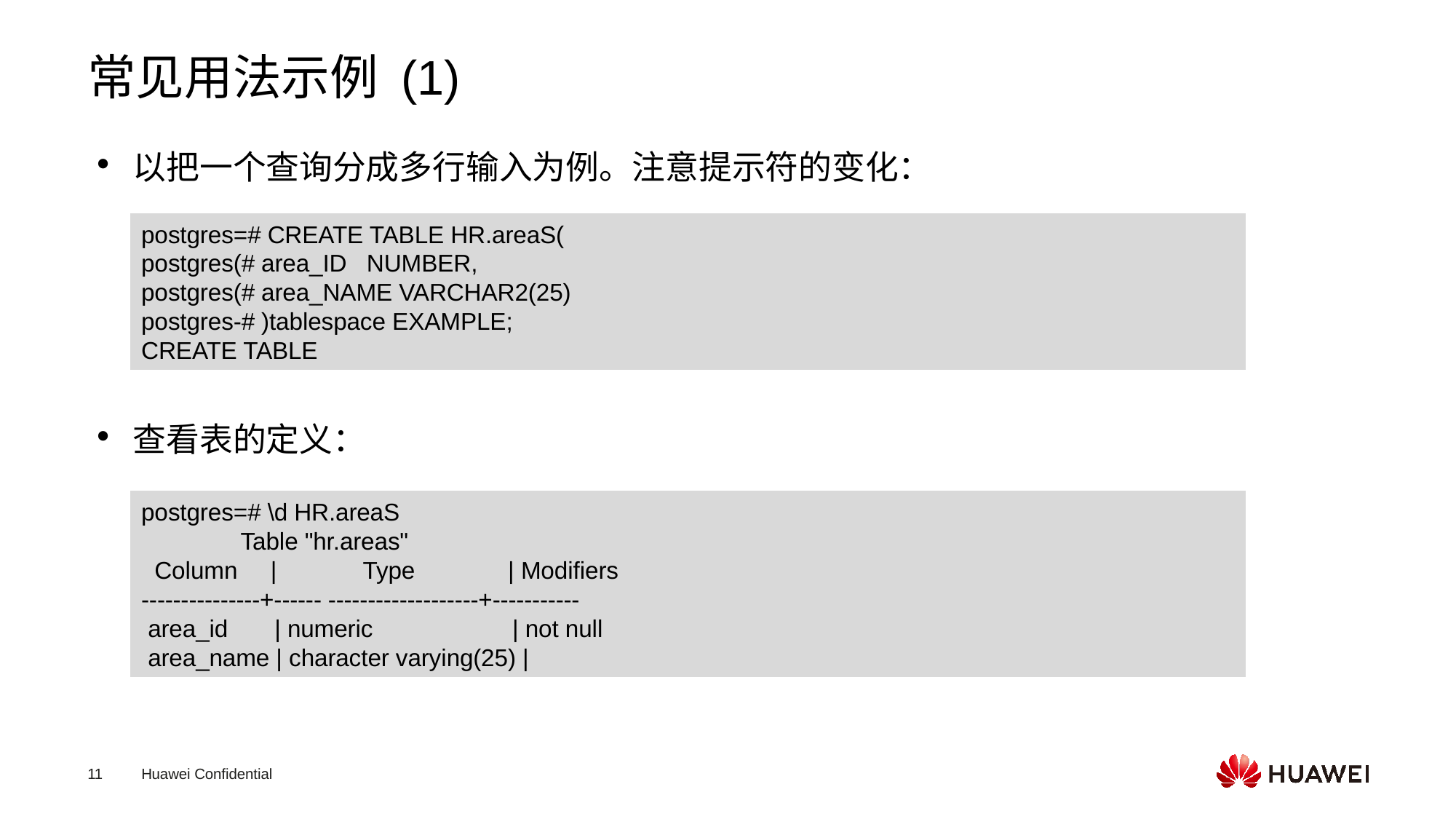

# 常见用法示例 (1)
以把一个查询分成多行输入为例。注意提示符的变化：

查看表的定义：

postgres=# CREATE TABLE HR.areaS(
postgres(# area_ID   NUMBER,
postgres(# area_NAME VARCHAR2(25)
postgres-# )tablespace EXAMPLE;
CREATE TABLE
postgres=# \d HR.areaS
               Table "hr.areas"
  Column     |             Type              | Modifiers
---------------+------ -------------------+-----------
 area_id       | numeric                     | not null
 area_name | character varying(25) |